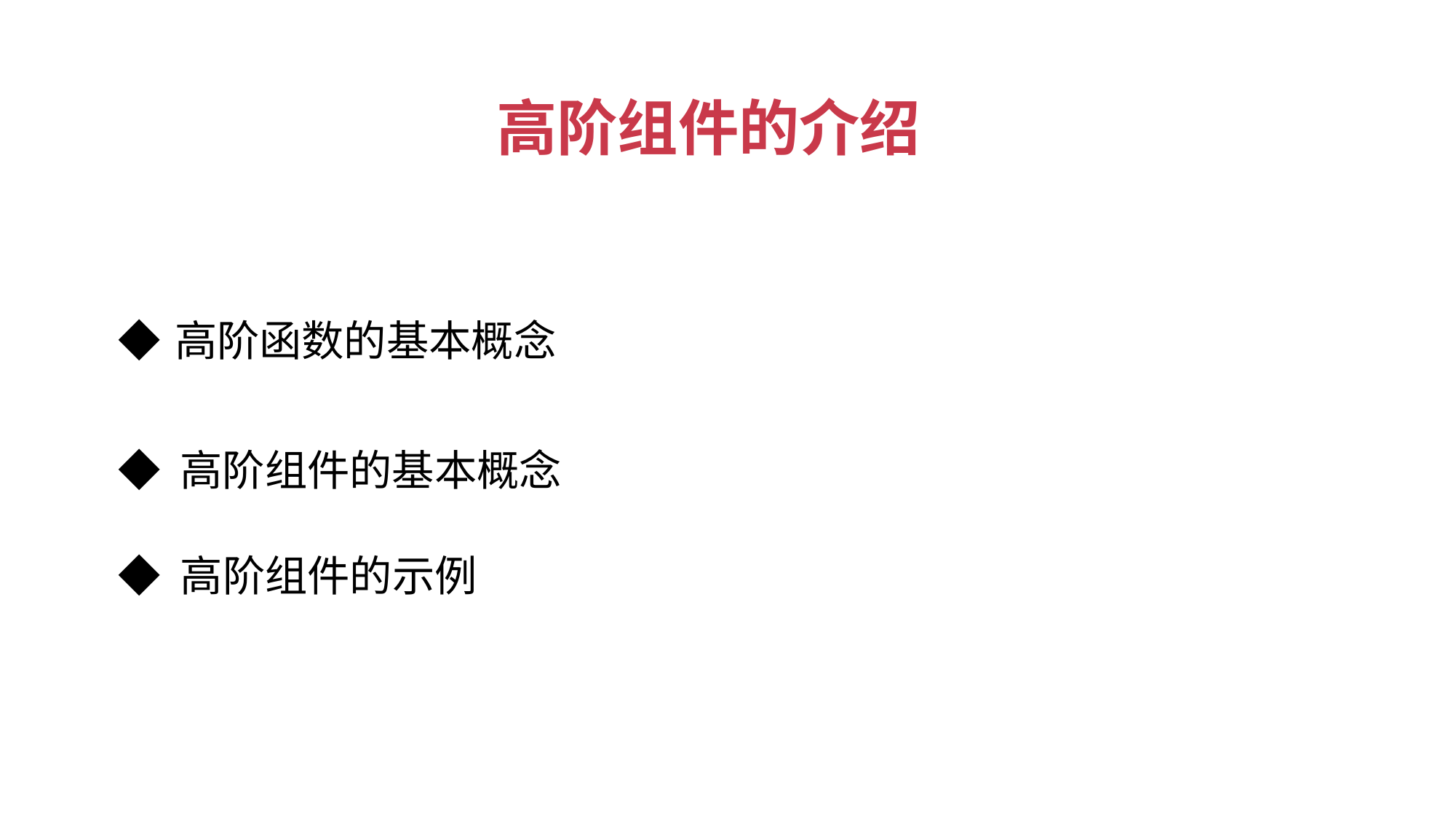

# 高阶组件的介绍
◆ 高阶函数的基本概念
◆ 高阶组件的基本概念
◆ 高阶组件的示例